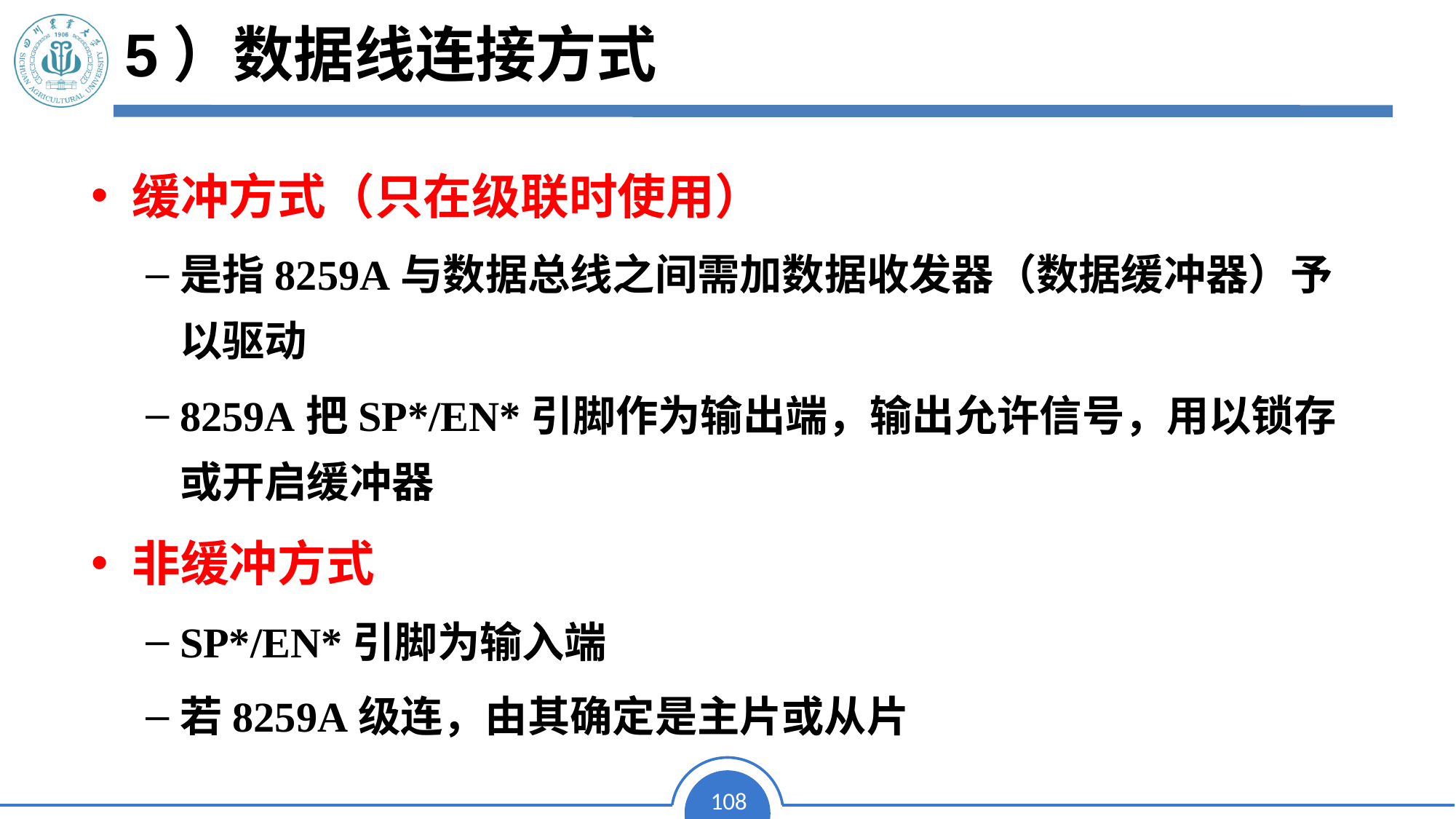

# 5）数据线连接方式
缓冲方式（只在级联时使用）
是指8259A与数据总线之间需加数据收发器（数据缓冲器）予以驱动
8259A把SP*/EN*引脚作为输出端，输出允许信号，用以锁存或开启缓冲器
非缓冲方式
SP*/EN*引脚为输入端
若8259A级连，由其确定是主片或从片